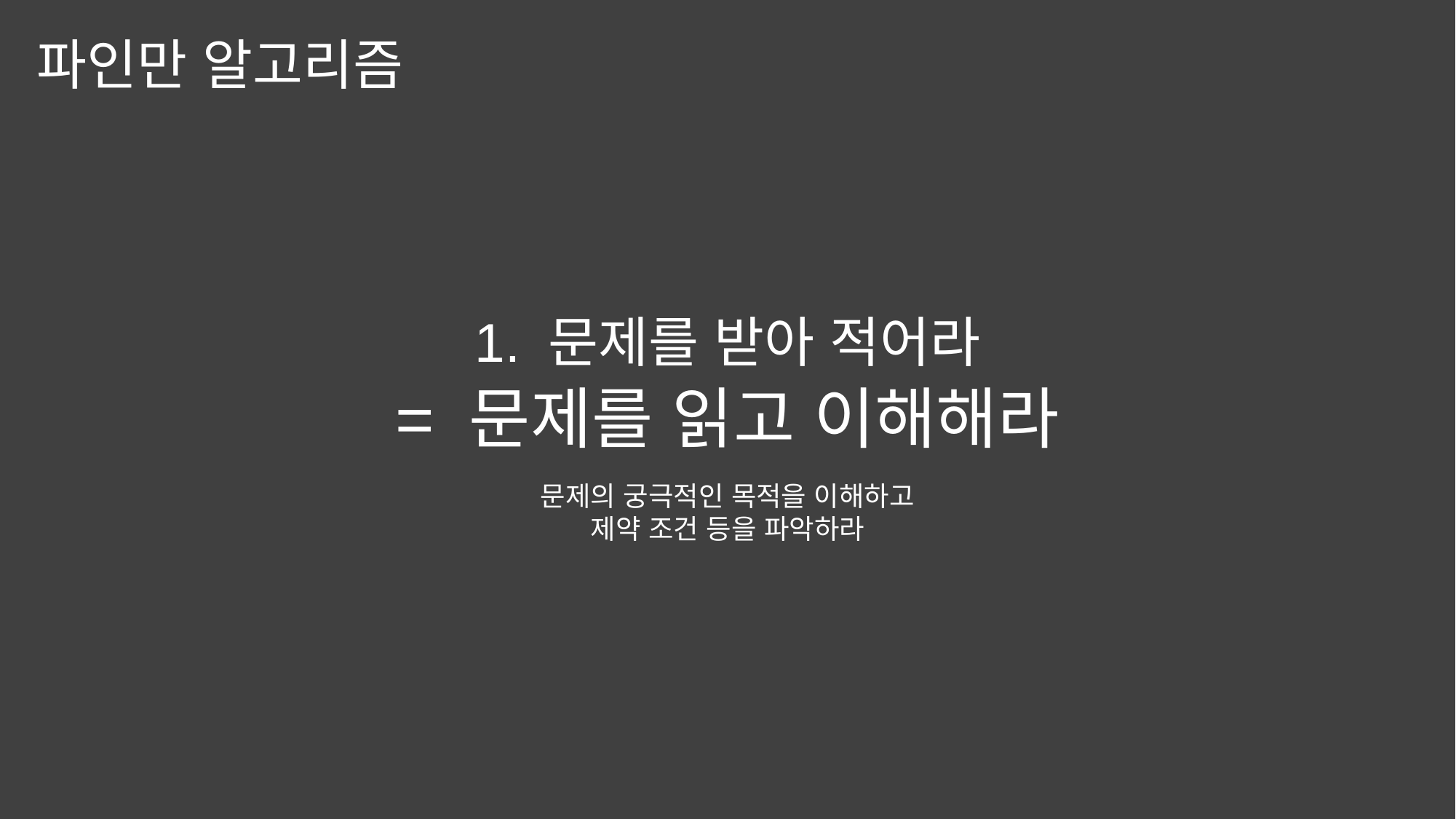

파인만 알고리즘
1. 문제를 받아 적어라
= 문제를 읽고 이해해라
문제의 궁극적인 목적을 이해하고
제약 조건 등을 파악하라